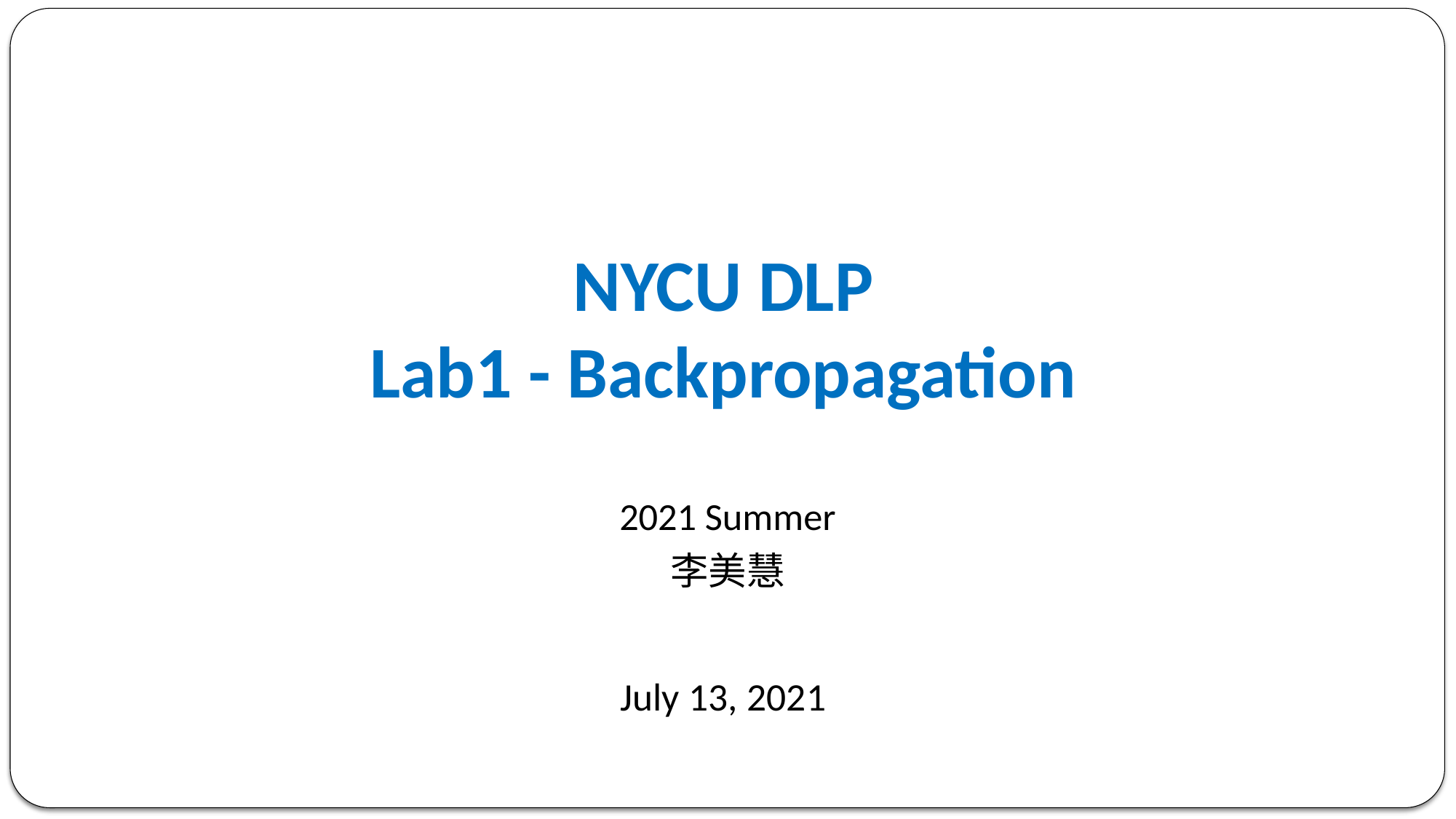

NYCU DLP
Lab1 - Backpropagation
2021 Summer
李美慧
July 13, 2021